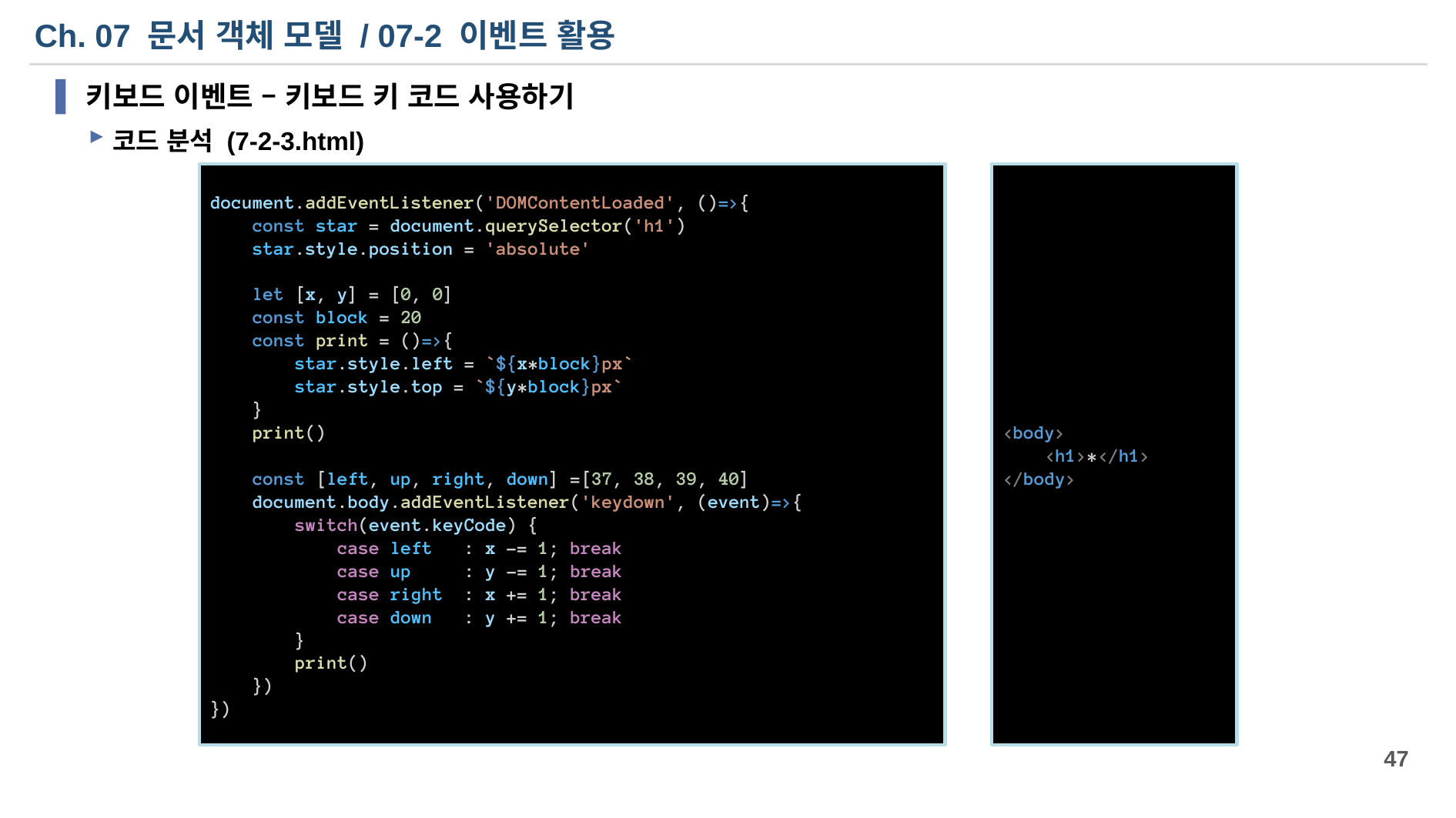

# Ch. 07 문서 객체 모델 / 07-2 이벤트 활용
키보드 이벤트 – 키보드 키 코드 사용하기
코드 분석 (7-2-3.html)

document.addEventListener('DOMContentLoaded', ()=>{
    const star = document.querySelector('h1')
    star.style.position = 'absolute'
    let [x, y] = [0, 0]
    const block = 20
    const print = ()=>{
        star.style.left = `${x*block}px`
        star.style.top = `${y*block}px`
    }
    print()
    const [left, up, right, down] =[37, 38, 39, 40]
    document.body.addEventListener('keydown', (event)=>{
        switch(event.keyCode) {
            case left   : x -= 1; break
            case up     : y -= 1; break
            case right  : x += 1; break
            case down   : y += 1; break
        }
        print()
    })
})
<body>
    <h1>*</h1>
</body>
47